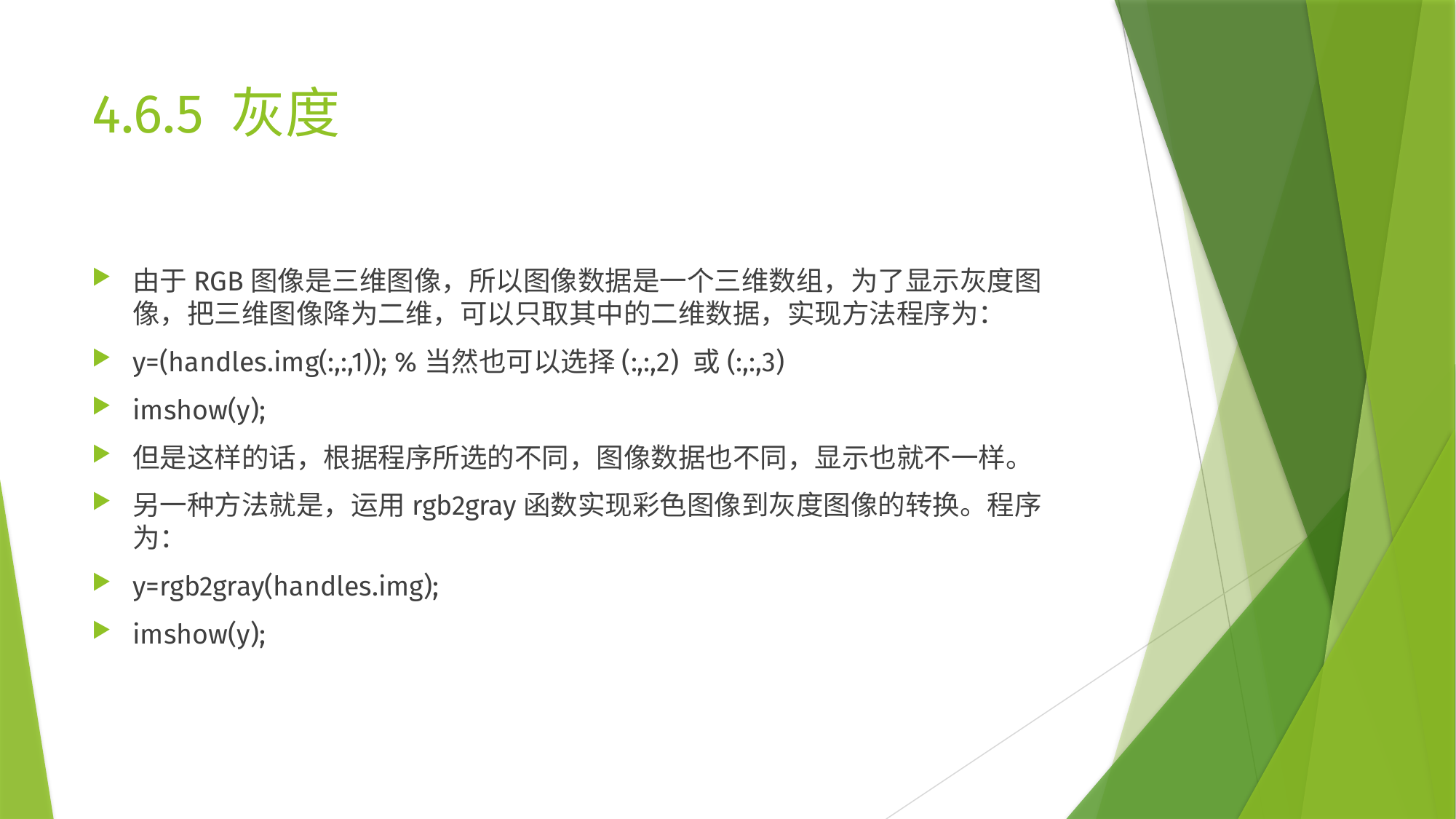

# 4.6.5 灰度
由于RGB图像是三维图像，所以图像数据是一个三维数组，为了显示灰度图像，把三维图像降为二维，可以只取其中的二维数据，实现方法程序为：
y=(handles.img(:,:,1)); %当然也可以选择(:,:,2) 或(:,:,3)
imshow(y);
但是这样的话，根据程序所选的不同，图像数据也不同，显示也就不一样。
另一种方法就是，运用rgb2gray函数实现彩色图像到灰度图像的转换。程序为：
y=rgb2gray(handles.img);
imshow(y);